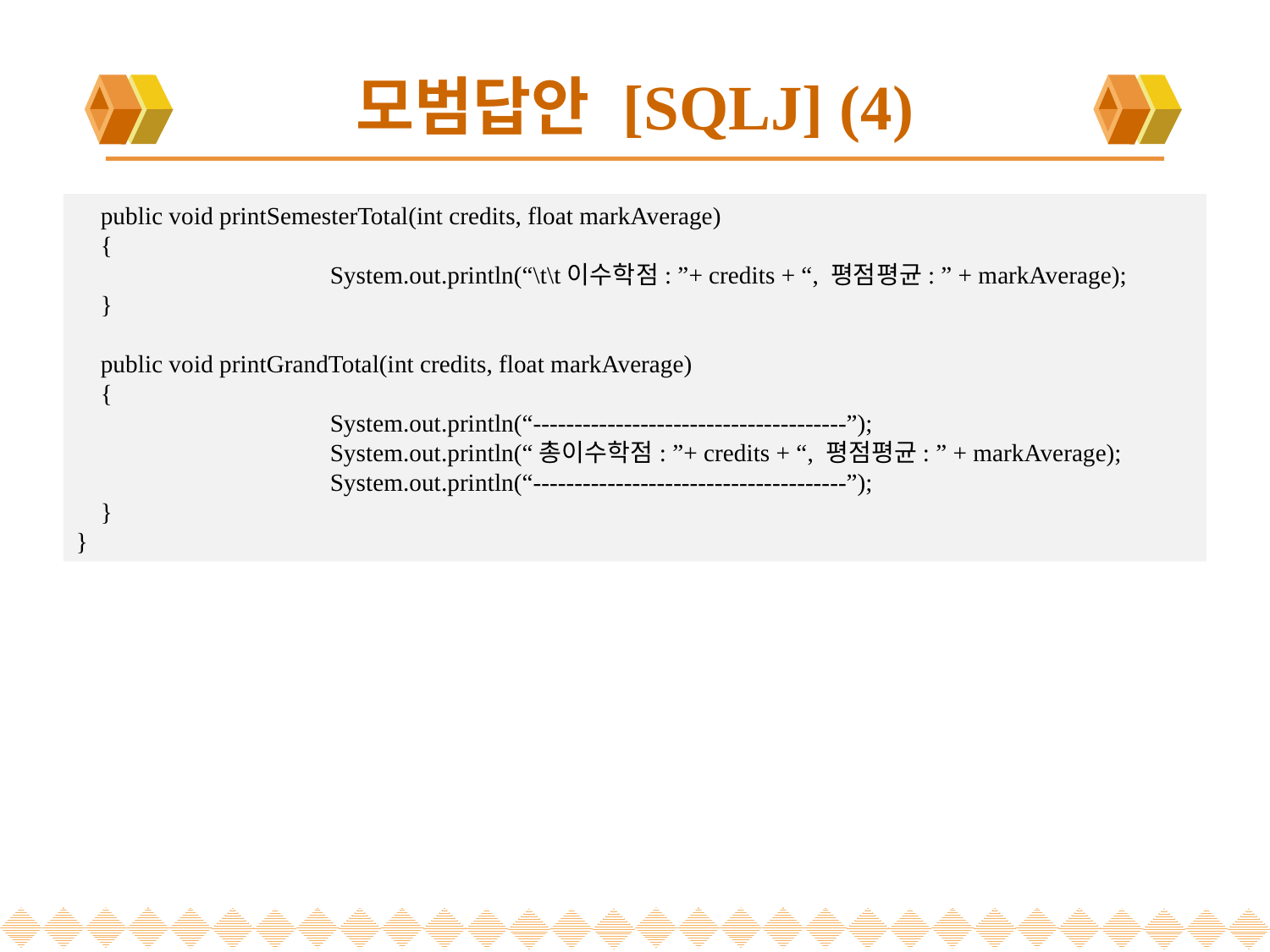

# 모범답안 [SQLJ] (4)
    public void printSemesterTotal(int credits, float markAverage)
    {
		System.out.println(“\t\t이수학점: ”+ credits + “, 평점평균: ” + markAverage);
    }

    public void printGrandTotal(int credits, float markAverage)
    {
		System.out.println(“--------------------------------------”);
		System.out.println(“총이수학점: ”+ credits + “, 평점평균: ” + markAverage);
		System.out.println(“--------------------------------------”);
    }
}